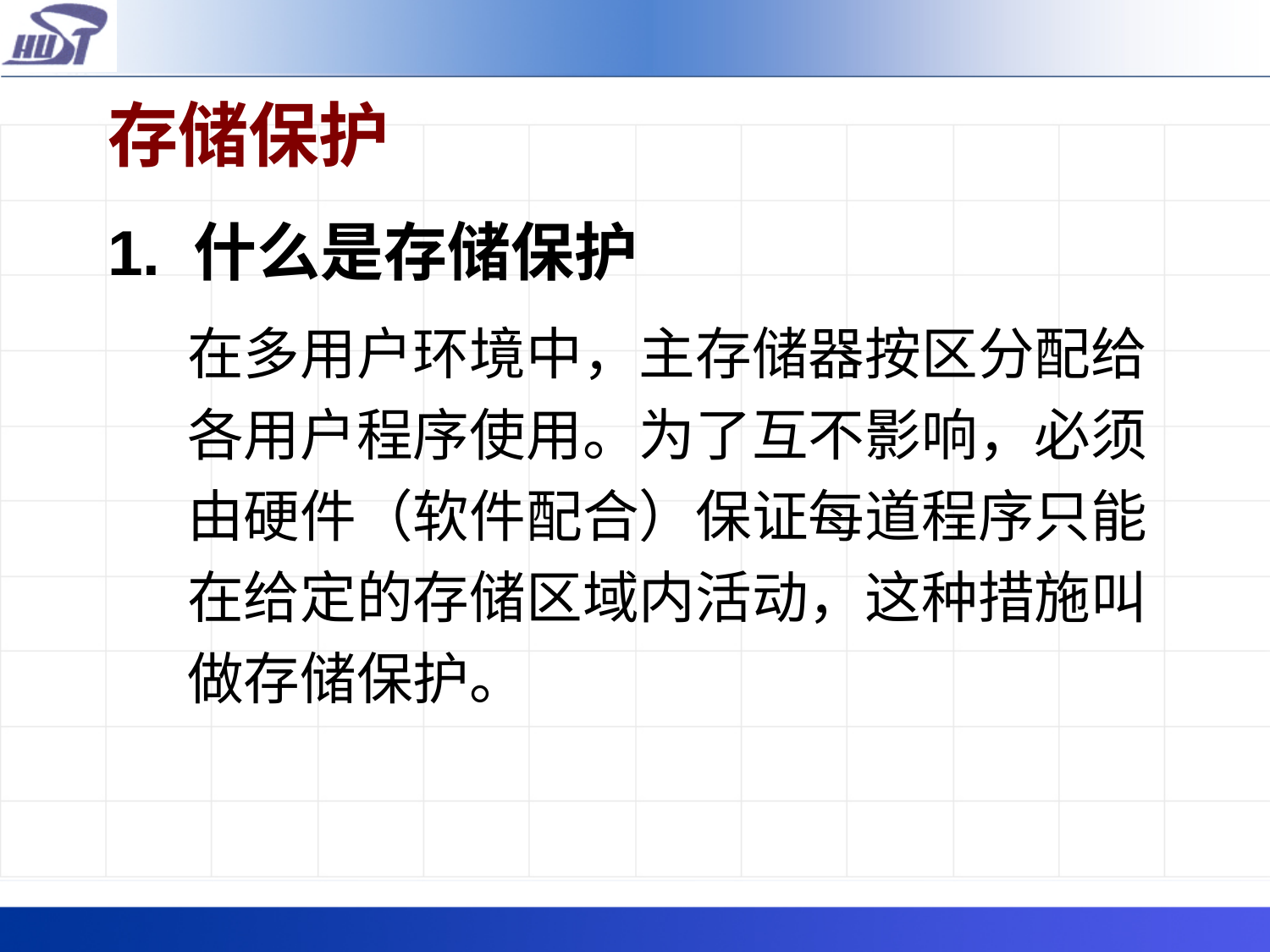

# 存储保护
1. 什么是存储保护
 	在多用户环境中，主存储器按区分配给各用户程序使用。为了互不影响，必须由硬件（软件配合）保证每道程序只能在给定的存储区域内活动，这种措施叫做存储保护。